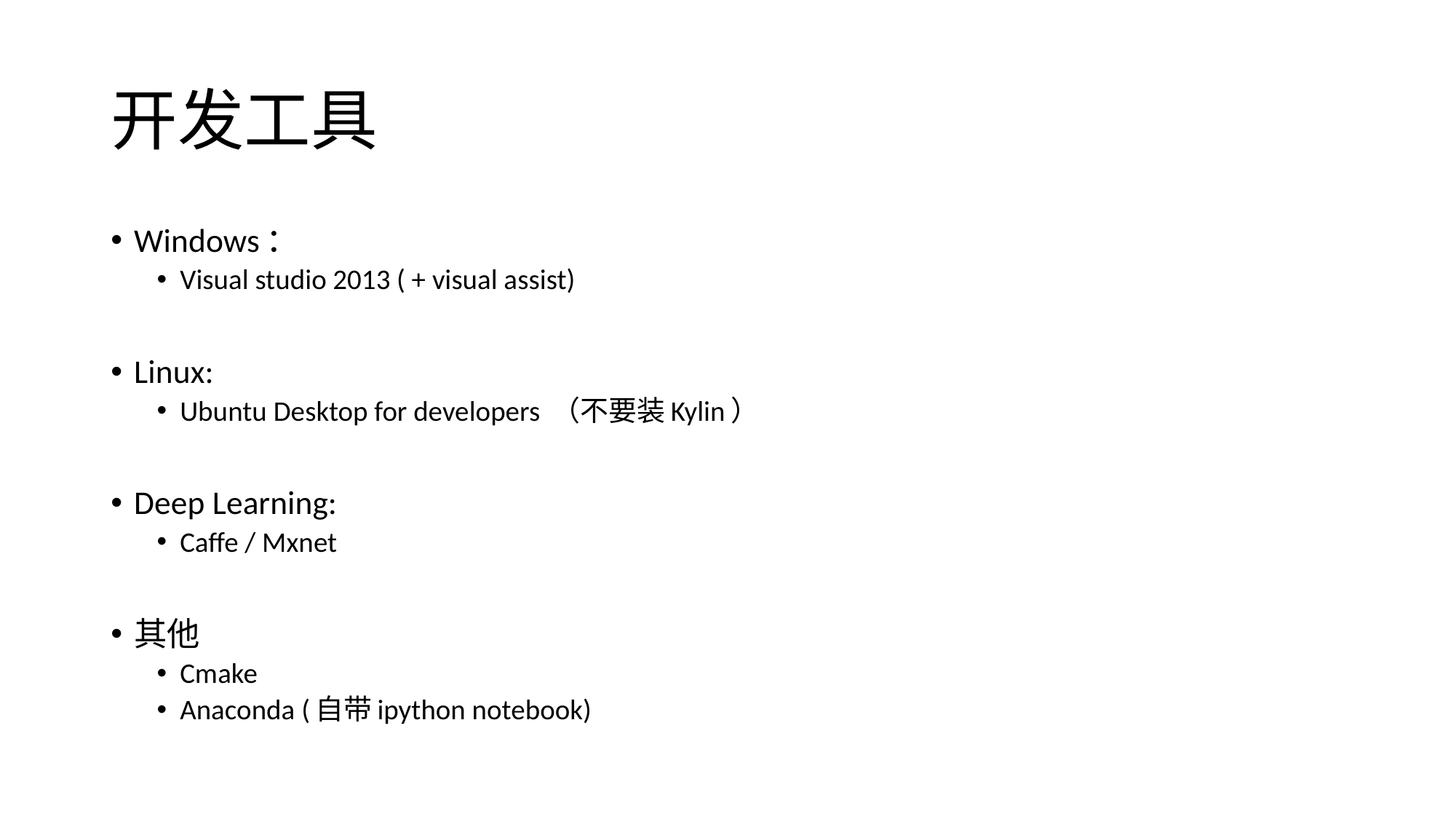

# 开发工具
Windows：
Visual studio 2013 ( + visual assist)

Linux:
Ubuntu Desktop for developers （不要装Kylin）

Deep Learning:
Caffe / Mxnet

其他
Cmake
Anaconda (自带ipython notebook)